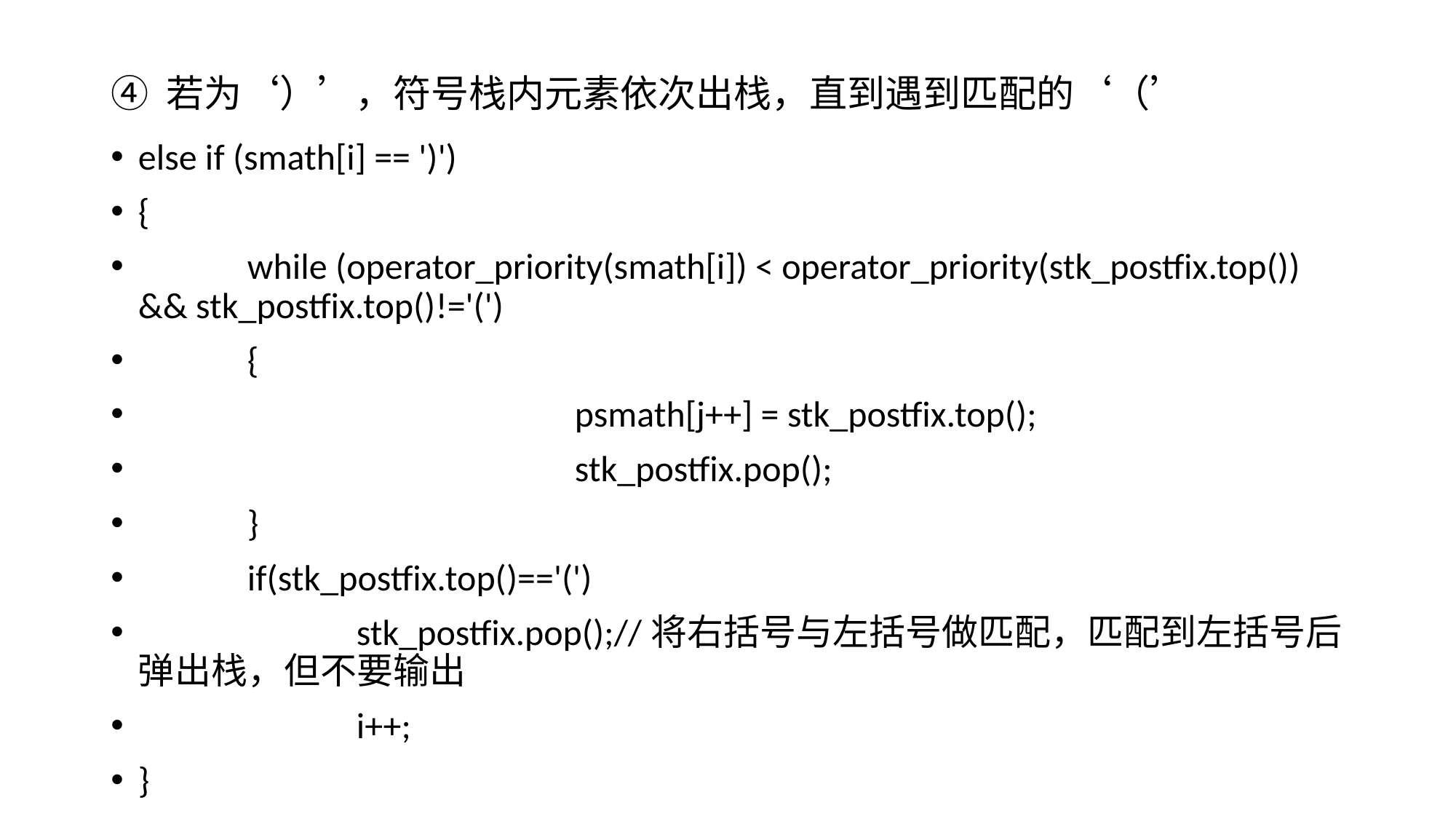

# ④ 若为‘）’，符号栈内元素依次出栈，直到遇到匹配的‘（’
else if (smath[i] == ')')
{
	while (operator_priority(smath[i]) < operator_priority(stk_postfix.top()) && stk_postfix.top()!='(')
	{
				psmath[j++] = stk_postfix.top();
				stk_postfix.pop();
	}
	if(stk_postfix.top()=='(')
		stk_postfix.pop();//将右括号与左括号做匹配，匹配到左括号后弹出栈，但不要输出
		i++;
}